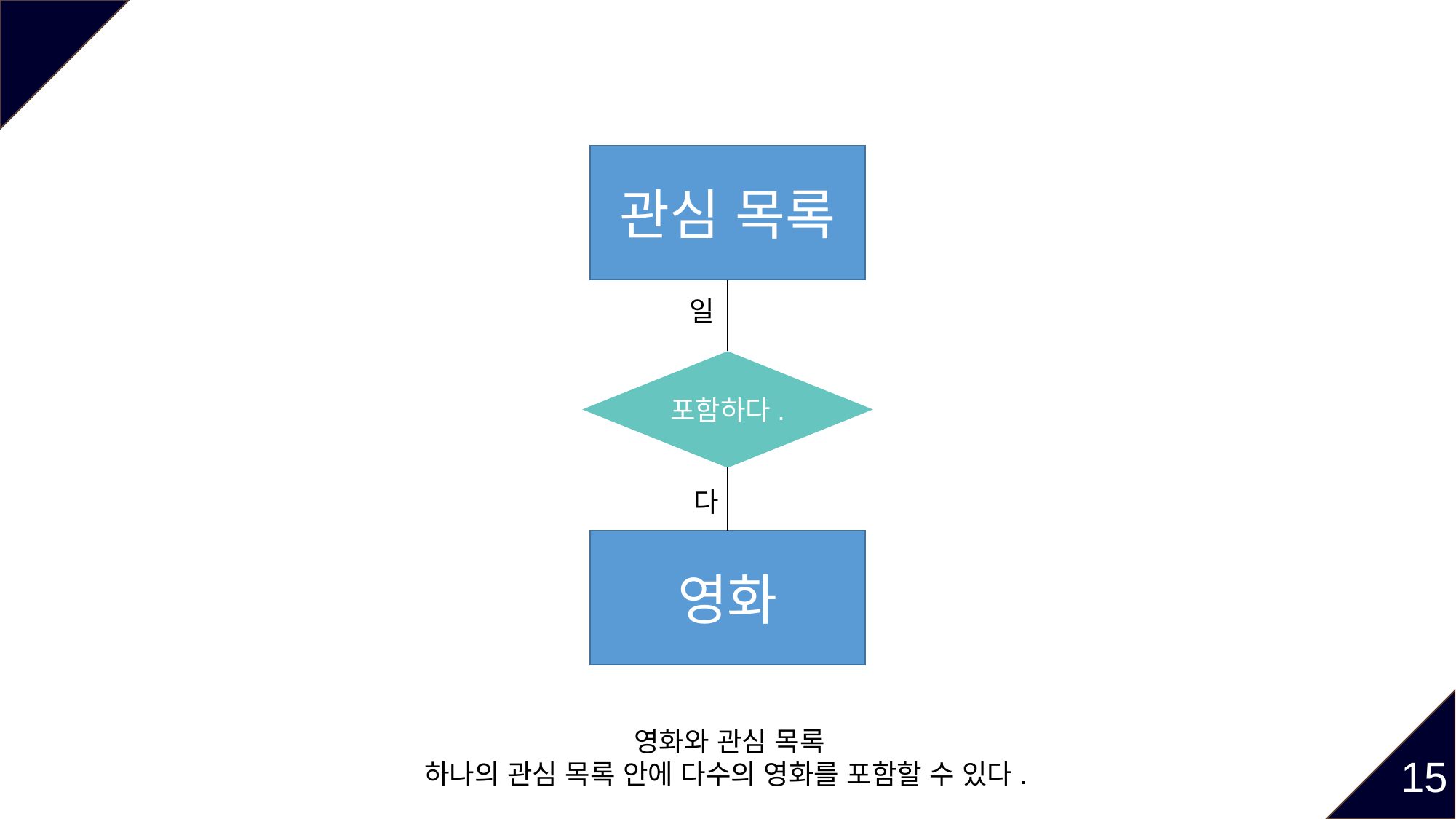

관심 목록
일
포함하다.
다
영화
영화와 관심 목록
하나의 관심 목록 안에 다수의 영화를 포함할 수 있다.
15